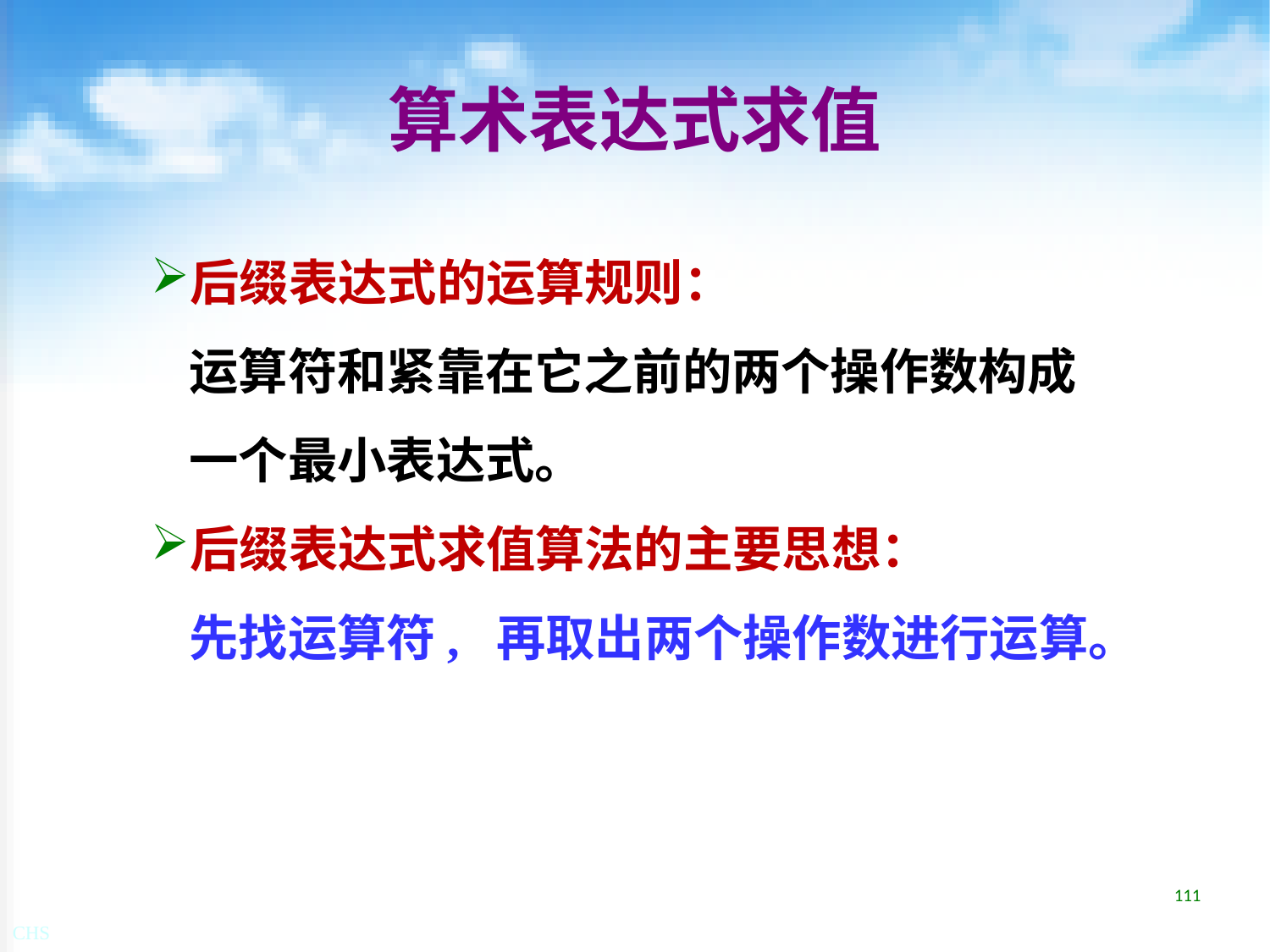

# 算术表达式求值
后缀表达式的运算规则：
	运算符和紧靠在它之前的两个操作数构成一个最小表达式。
后缀表达式求值算法的主要思想：
	先找运算符,  再取出两个操作数进行运算。
111